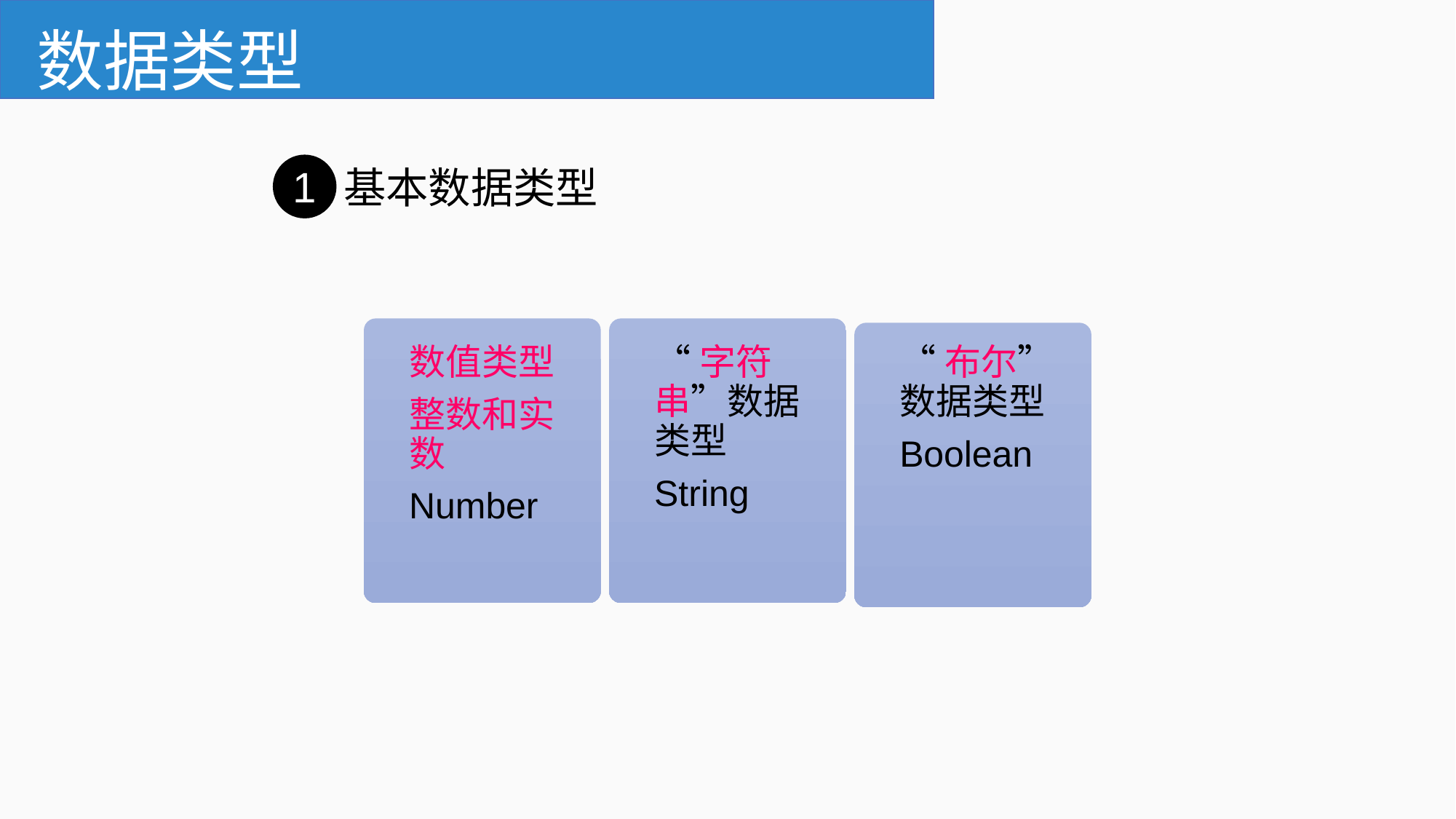

# 数据类型

1
基本数据类型

数值类型
整数和实数
Number

“字符串”数据类型
String

“布尔”数据类型
Boolean